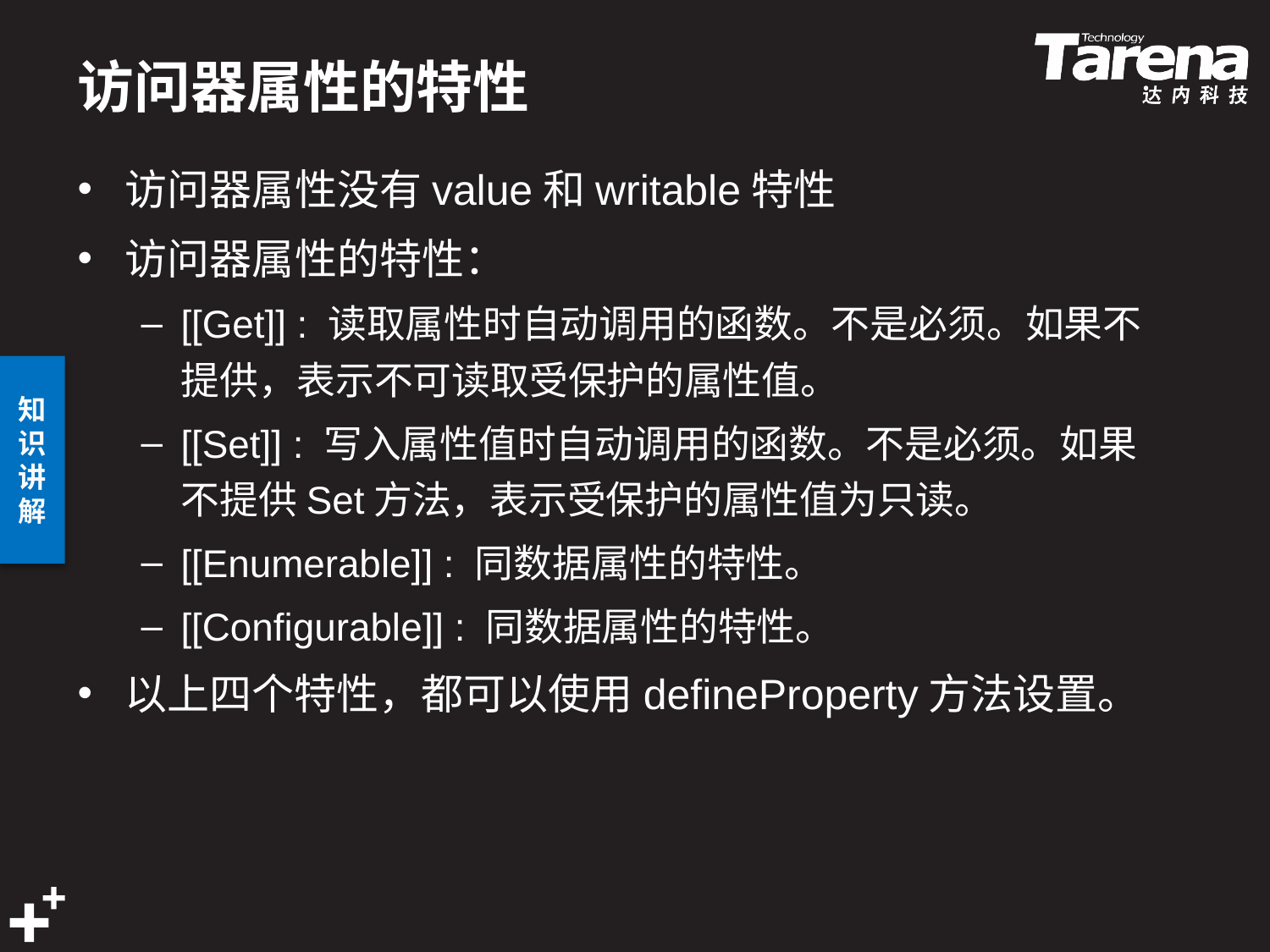

# 访问器属性的特性
访问器属性没有value和writable特性
访问器属性的特性：
[[Get]] : 读取属性时自动调用的函数。不是必须。如果不提供，表示不可读取受保护的属性值。
[[Set]] : 写入属性值时自动调用的函数。不是必须。如果不提供Set方法，表示受保护的属性值为只读。
[[Enumerable]] : 同数据属性的特性。
[[Configurable]] : 同数据属性的特性。
以上四个特性，都可以使用defineProperty方法设置。